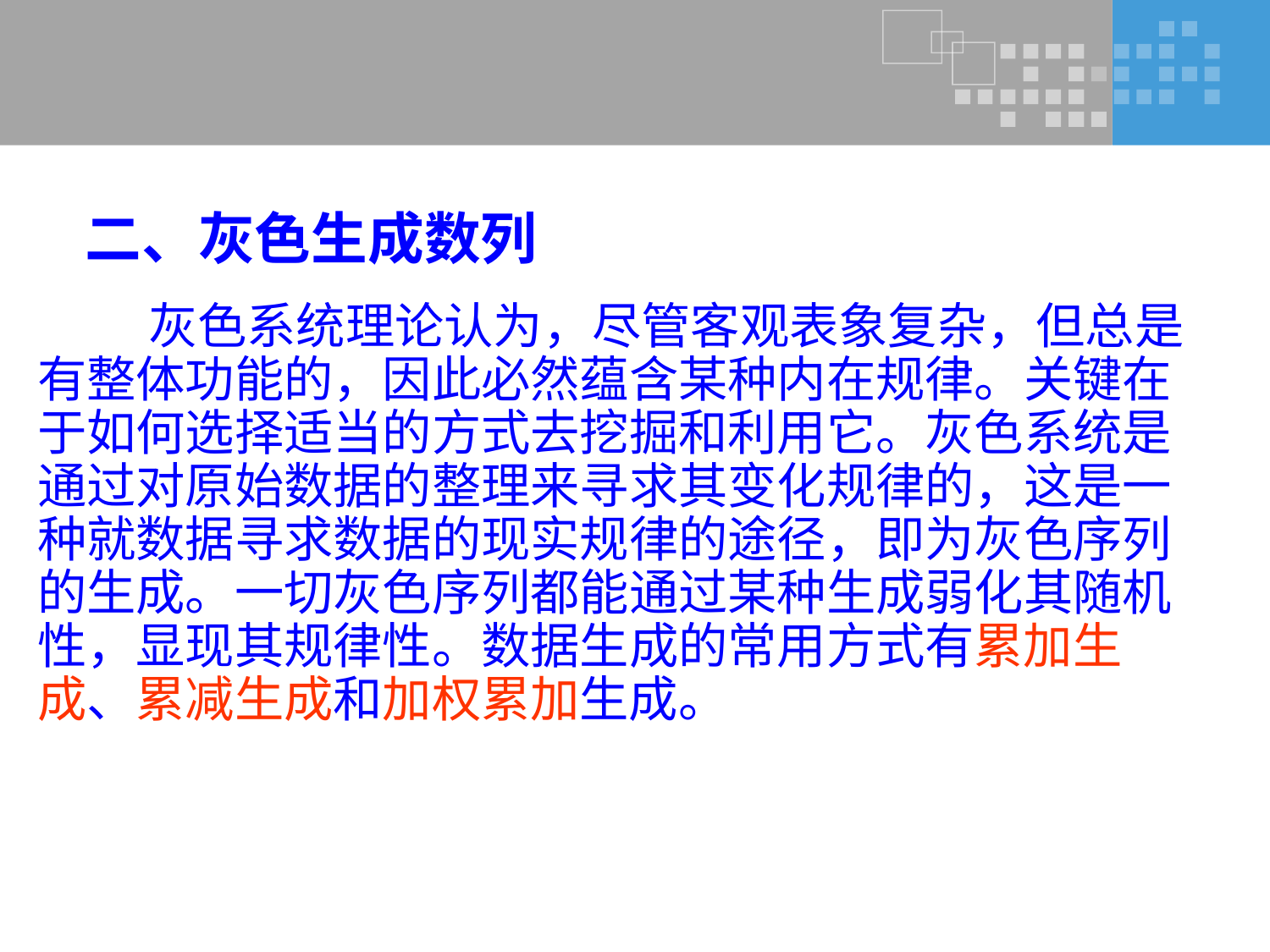

# 二、灰色生成数列
         灰色系统理论认为，尽管客观表象复杂，但总是有整体功能的，因此必然蕴含某种内在规律。关键在于如何选择适当的方式去挖掘和利用它。灰色系统是通过对原始数据的整理来寻求其变化规律的，这是一种就数据寻求数据的现实规律的途径，即为灰色序列的生成。一切灰色序列都能通过某种生成弱化其随机性，显现其规律性。数据生成的常用方式有累加生成、累减生成和加权累加生成。